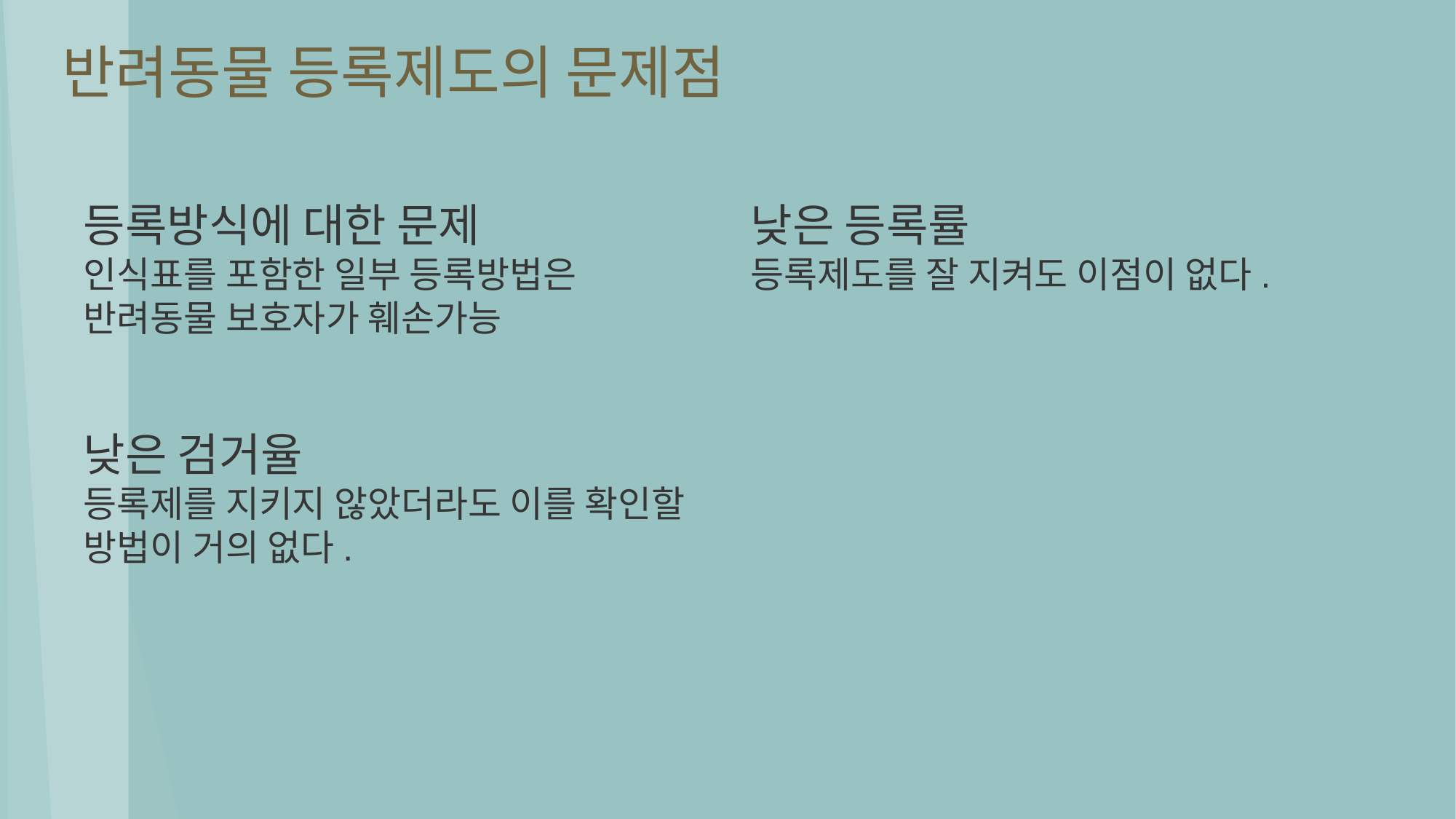

반려동물 등록제도의 문제점
등록방식에 대한 문제
인식표를 포함한 일부 등록방법은 반려동물 보호자가 훼손가능

낮은 검거율
등록제를 지키지 않았더라도 이를 확인할 방법이 거의 없다.
낮은 등록률
등록제도를 잘 지켜도 이점이 없다.